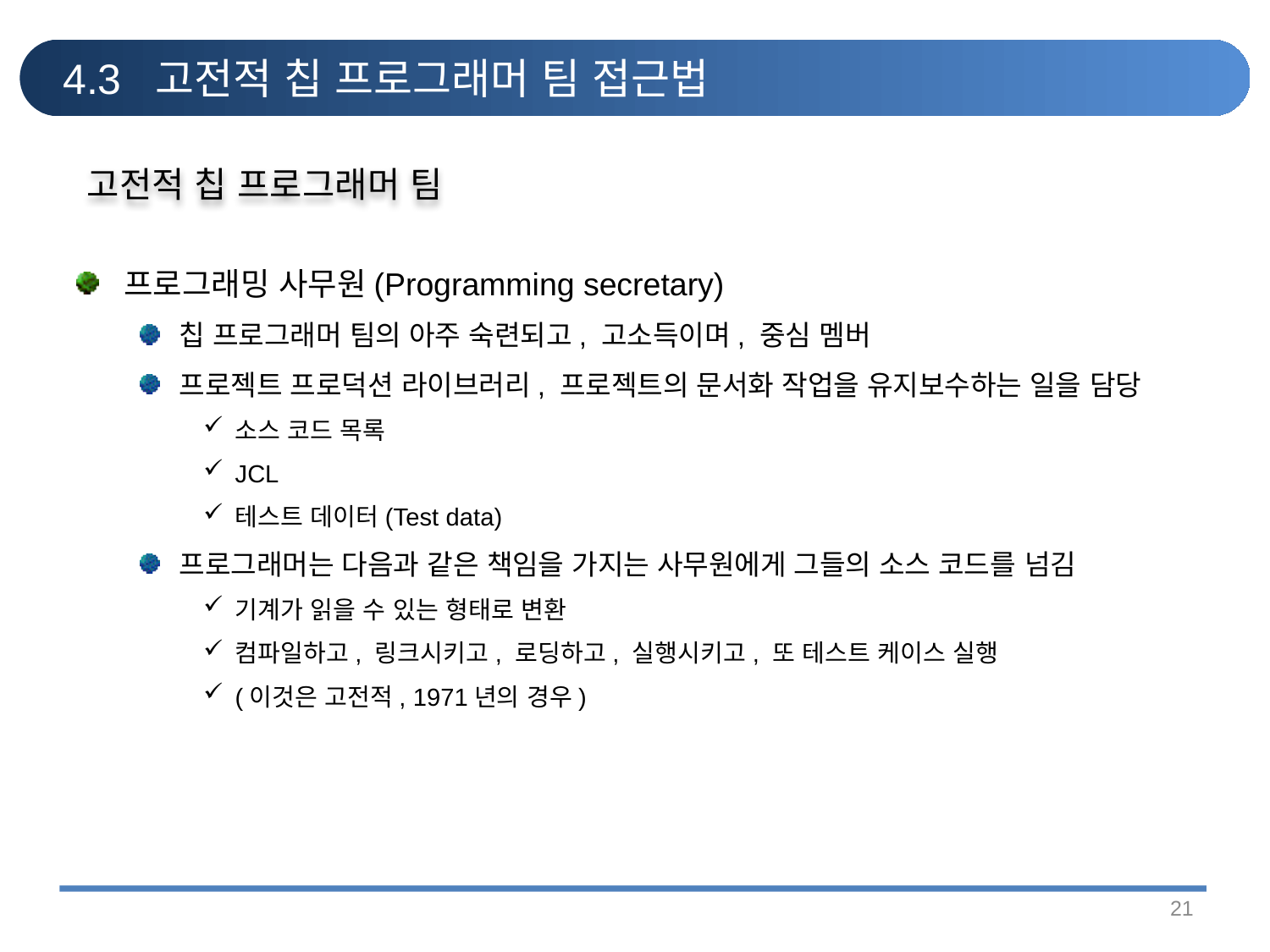

# 4.3  고전적 칩 프로그래머 팀 접근법
고전적 칩 프로그래머 팀
프로그래밍 사무원(Programming secretary)
칩 프로그래머 팀의 아주 숙련되고, 고소득이며, 중심 멤버
프로젝트 프로덕션 라이브러리, 프로젝트의 문서화 작업을 유지보수하는 일을 담당
소스 코드 목록
JCL
테스트 데이터(Test data)
프로그래머는 다음과 같은 책임을 가지는 사무원에게 그들의 소스 코드를 넘김
기계가 읽을 수 있는 형태로 변환
컴파일하고, 링크시키고, 로딩하고, 실행시키고, 또 테스트 케이스 실행
(이것은 고전적, 1971년의 경우)
21